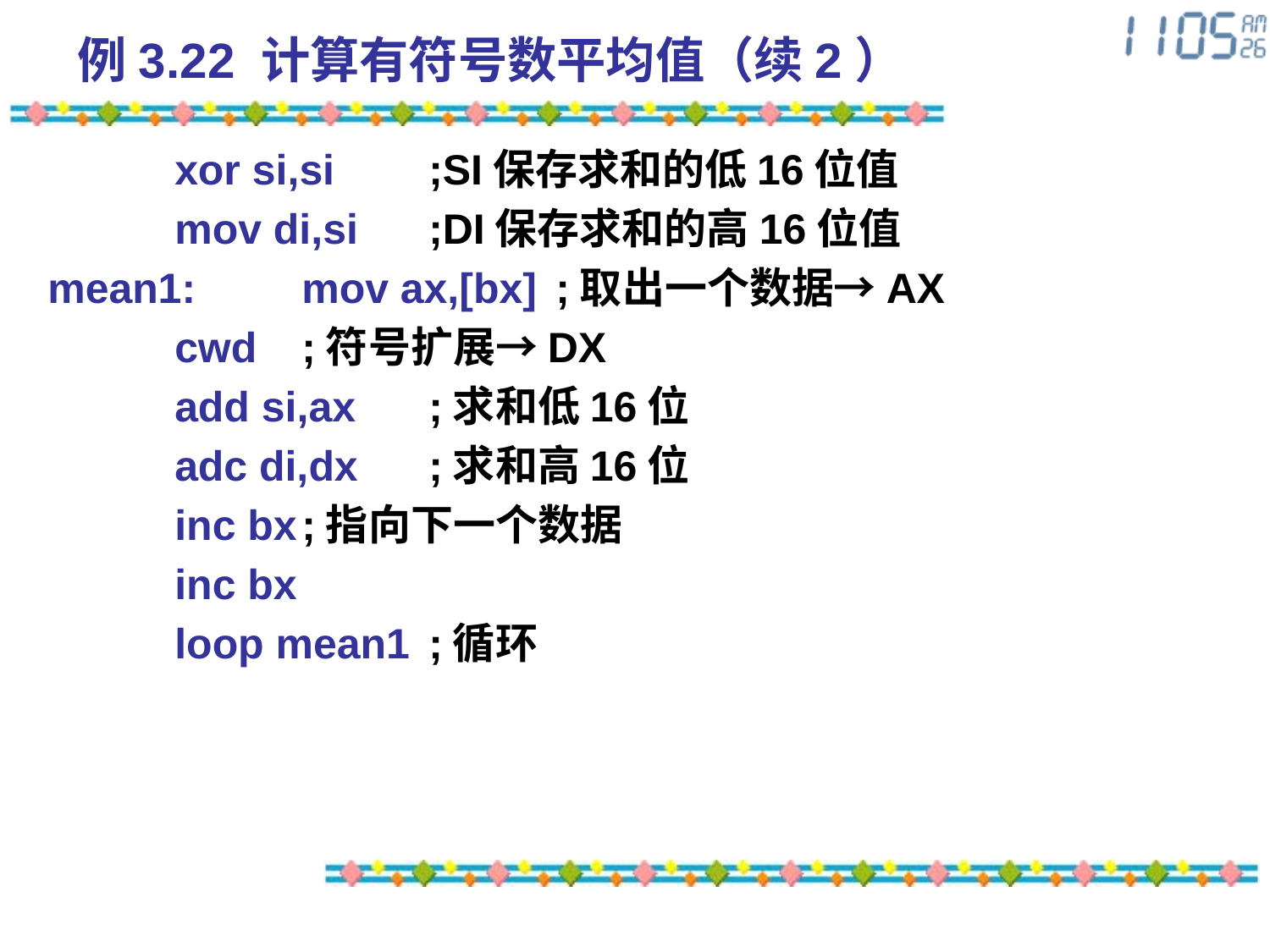

# 例3.22 计算有符号数平均值（续2）
	xor si,si	;SI保存求和的低16位值
	mov di,si	;DI保存求和的高16位值
mean1:	mov ax,[bx]	;取出一个数据→AX
	cwd	;符号扩展→DX
	add si,ax	;求和低16位
	adc di,dx	;求和高16位
	inc bx	;指向下一个数据
	inc bx
	loop mean1	;循环